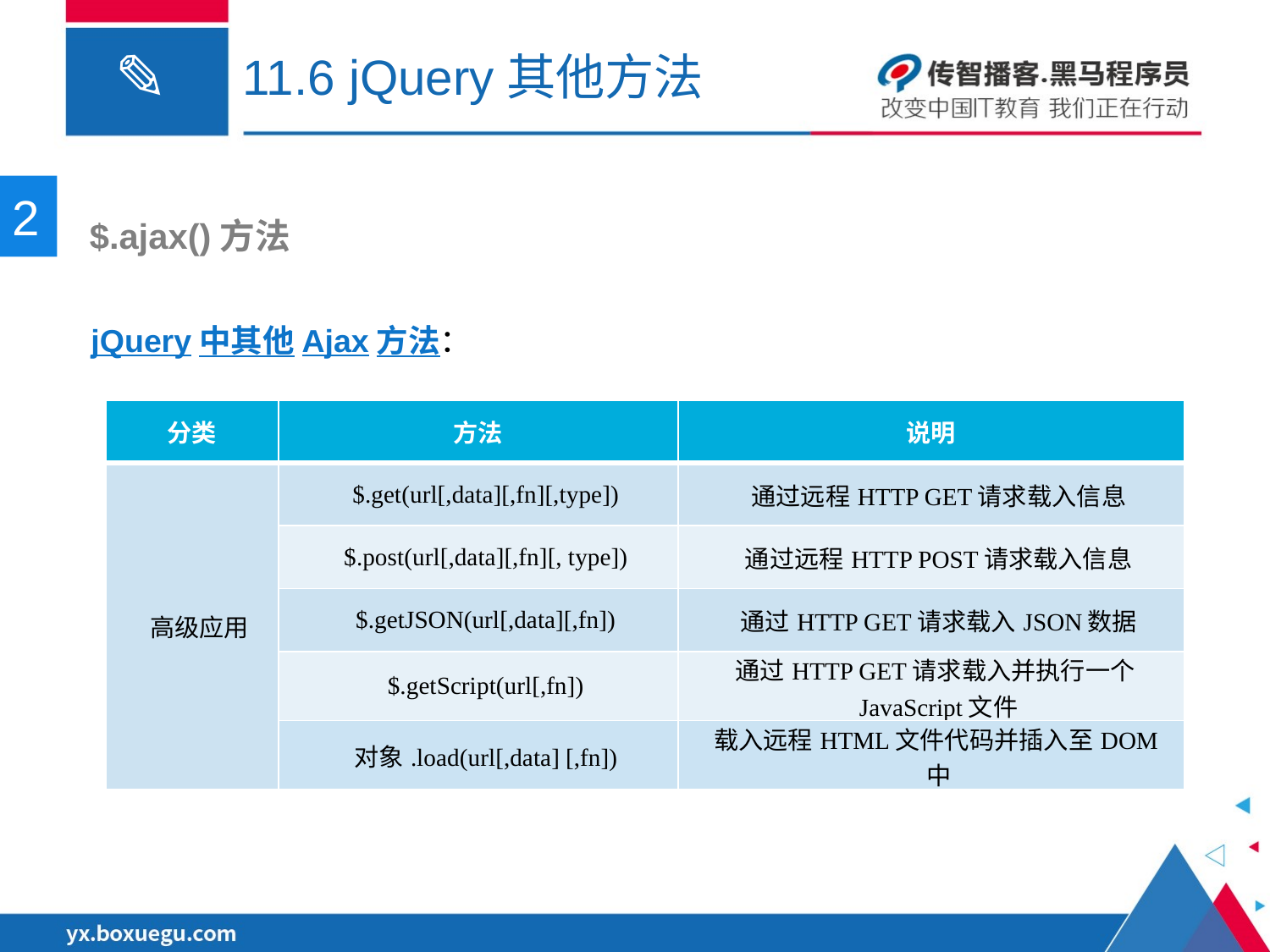

# 11.6 jQuery其他方法

2
  $.ajax()方法
jQuery中其他Ajax方法：
| 分类 | 方法 | 说明 |
| --- | --- | --- |
| 高级应用 | $.get(url[,data][,fn][,type]) | 通过远程HTTP GET请求载入信息 |
|  | $.post(url[,data][,fn][, type]) | 通过远程HTTP POST请求载入信息 |
|  | $.getJSON(url[,data][,fn]) | 通过HTTP GET请求载入JSON数据 |
|  | $.getScript(url[,fn]) | 通过HTTP GET请求载入并执行一个JavaScript文件 |
|  | 对象.load(url[,data] [,fn]) | 载入远程HTML文件代码并插入至DOM中 |